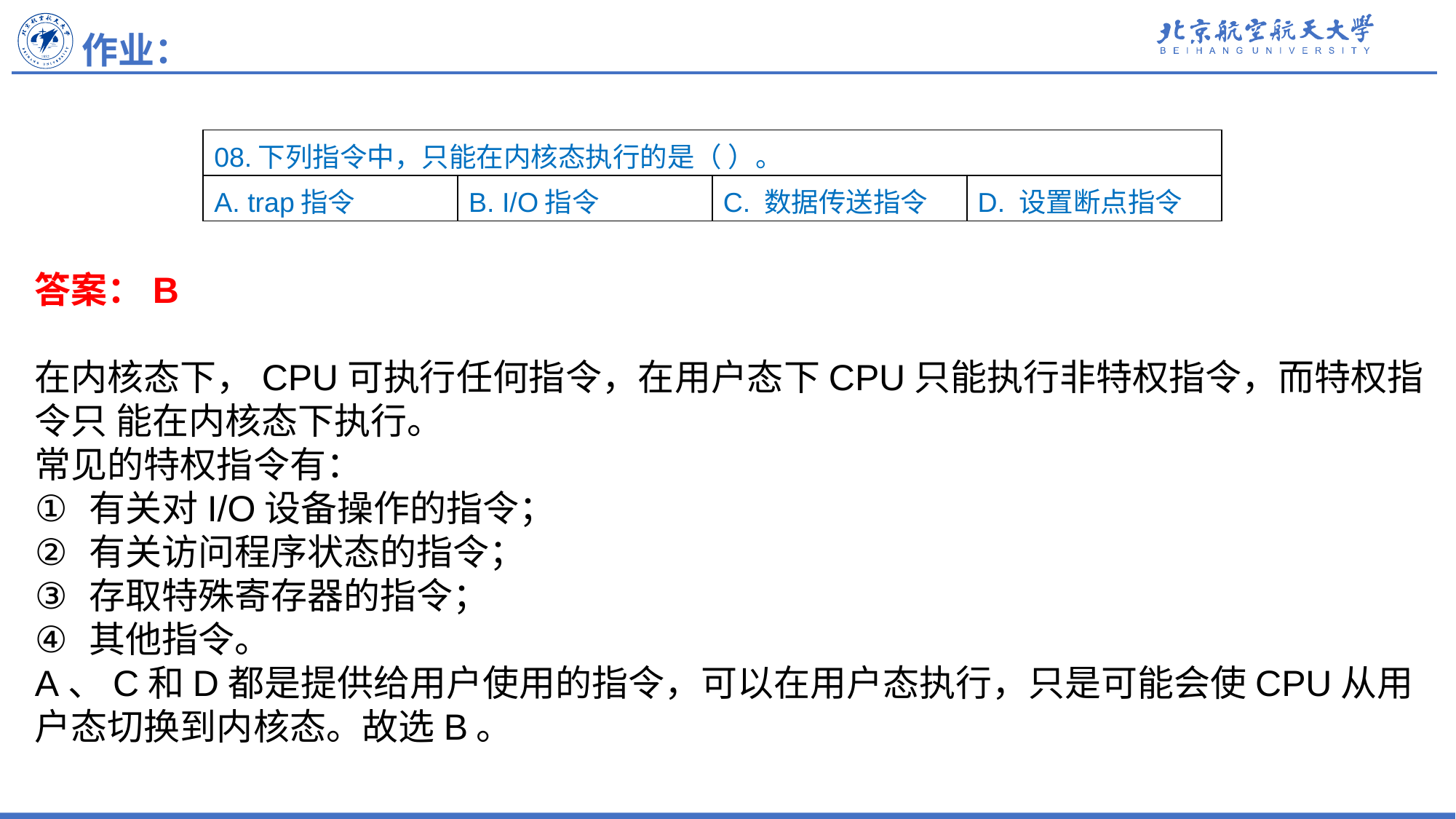

作业：
| 08.下列指令中，只能在内核态执行的是（ ）。 |  |  |  |
| --- | --- | --- | --- |
| A. trap指令 | B. I/O指令 | C. 数据传送指令 | D. 设置断点指令 |
答案：B

在内核态下，CPU可执行任何指令，在用户态下CPU只能执行非特权指令，而特权指令只 能在内核态下执行。
常见的特权指令有：
有关对I/O设备操作的指令；
有关访问程序状态的指令；
存取特殊寄存器的指令；
其他指令。
A、C和D都是提供给用户使用的指令，可以在用户态执行，只是可能会使CPU从用户态切换到内核态。故选B。
17